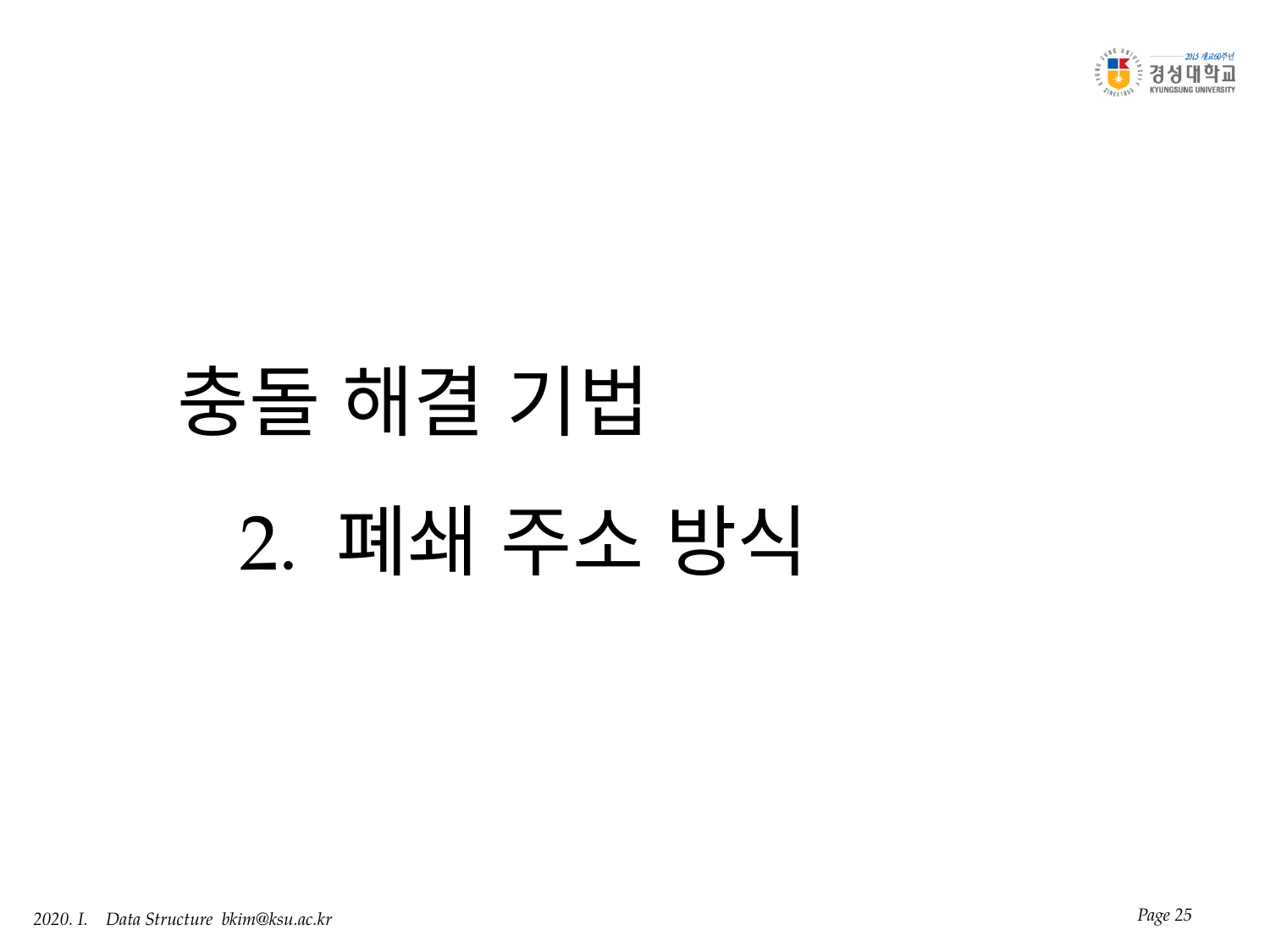

# 충돌 해결 기법 2. 폐쇄 주소 방식
Page 25